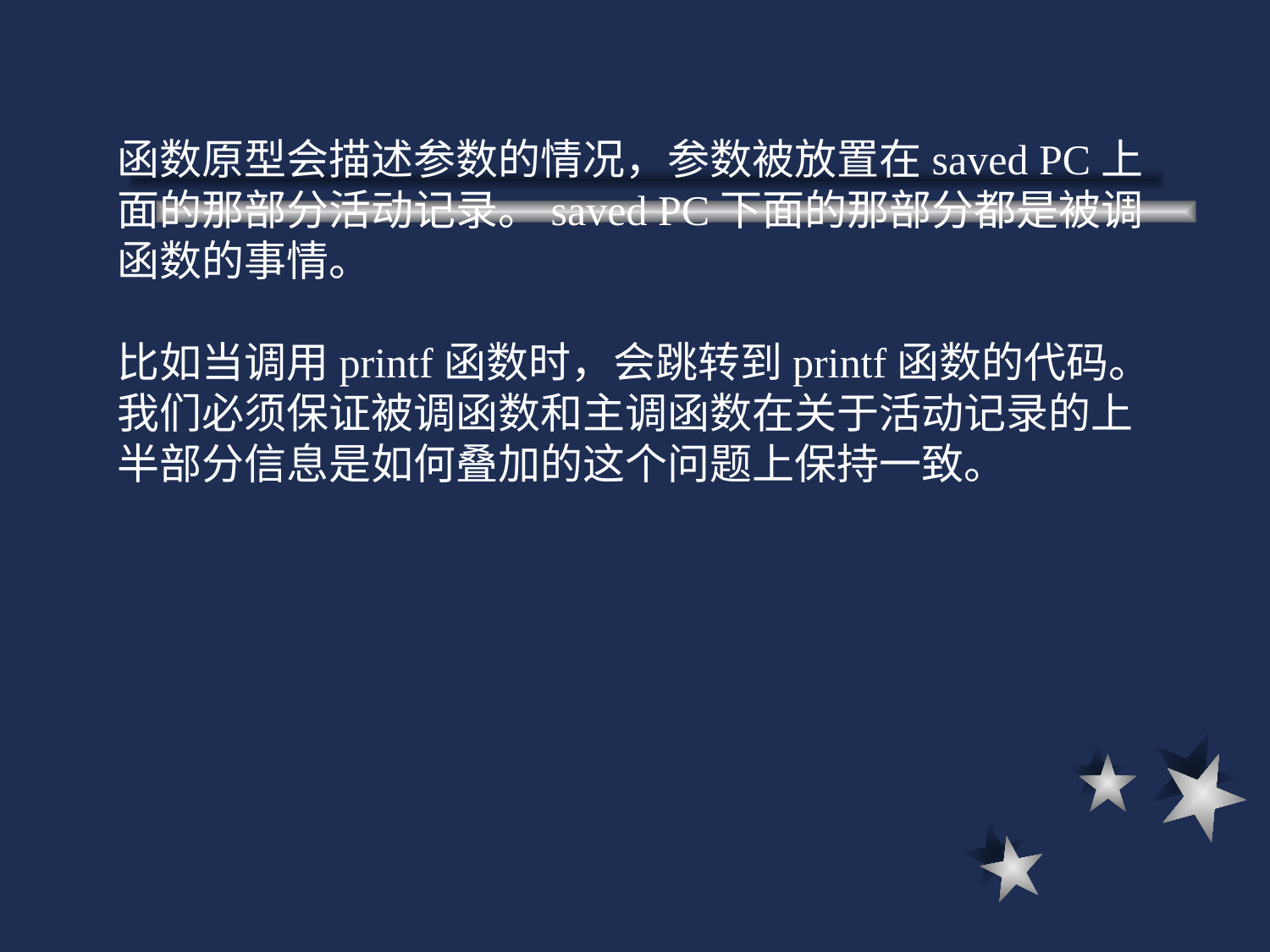

函数原型会描述参数的情况，参数被放置在saved PC上面的那部分活动记录。saved PC下面的那部分都是被调函数的事情。

比如当调用printf函数时，会跳转到printf函数的代码。我们必须保证被调函数和主调函数在关于活动记录的上半部分信息是如何叠加的这个问题上保持一致。